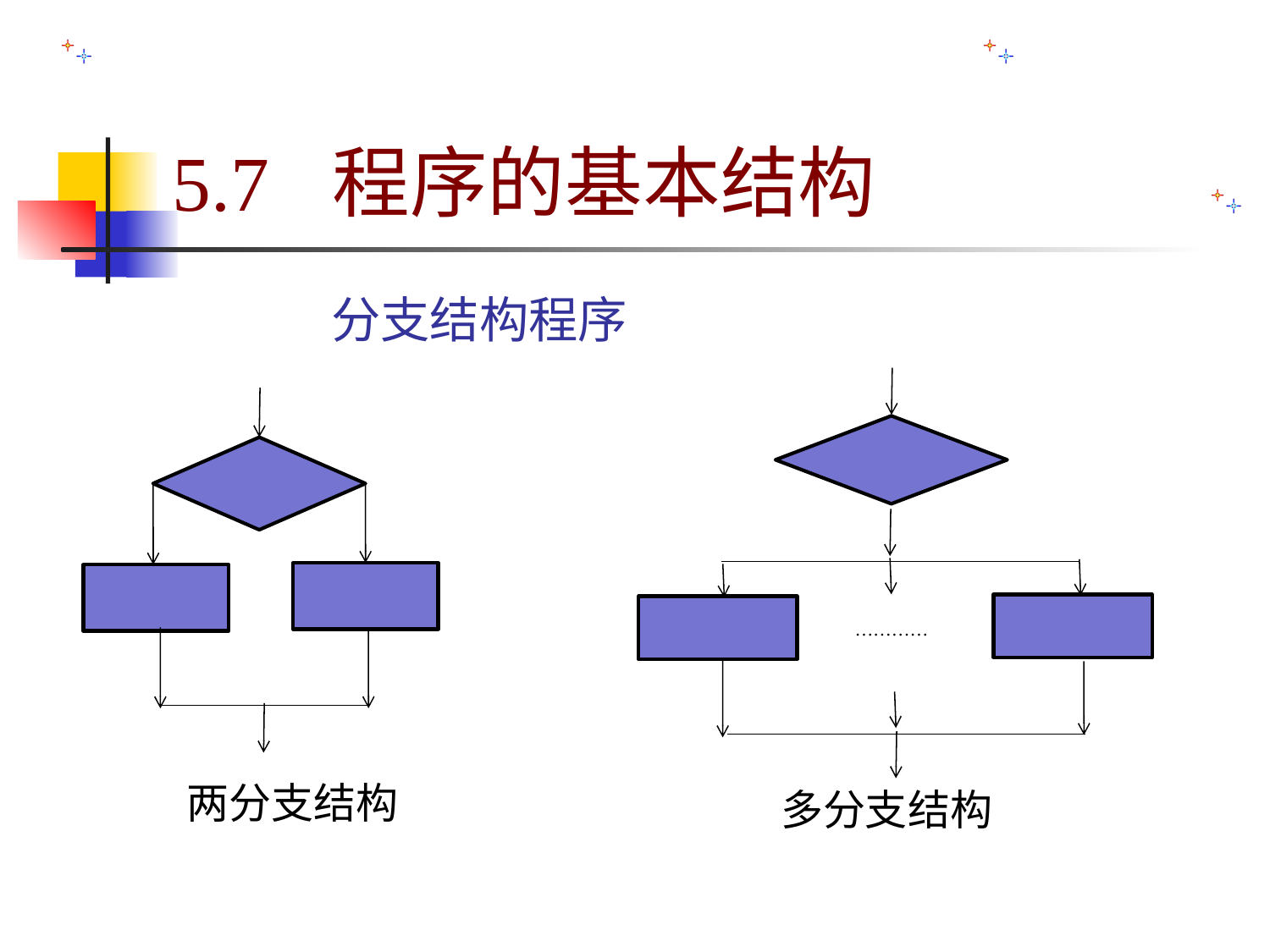

# 5.7  程序的基本结构
                      分支结构程序

…………

两分支结构
多分支结构